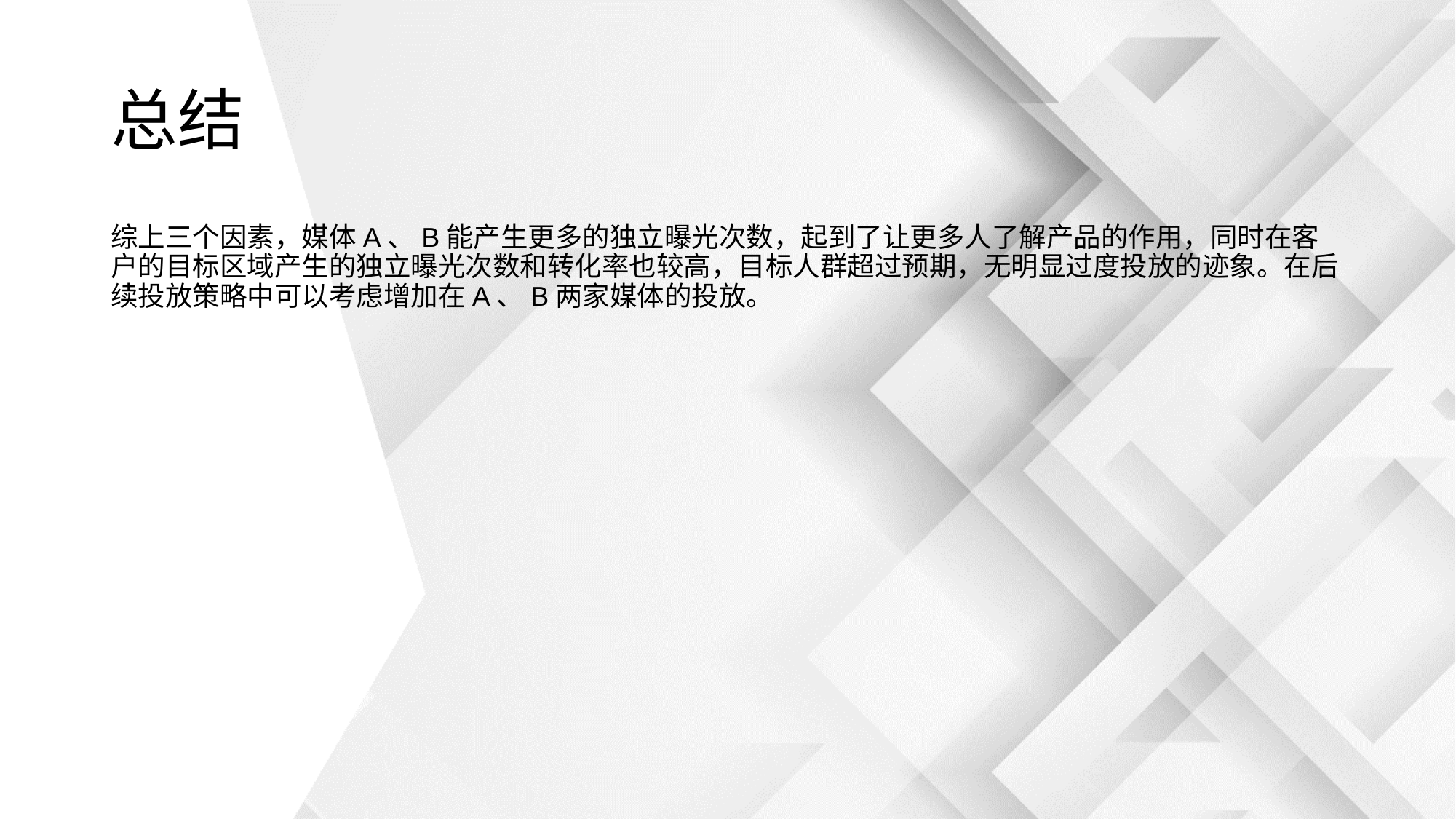

# 总结
综上三个因素，媒体A、B能产生更多的独立曝光次数，起到了让更多人了解产品的作用，同时在客户的目标区域产生的独立曝光次数和转化率也较高，目标人群超过预期，无明显过度投放的迹象。在后续投放策略中可以考虑增加在A、B两家媒体的投放。